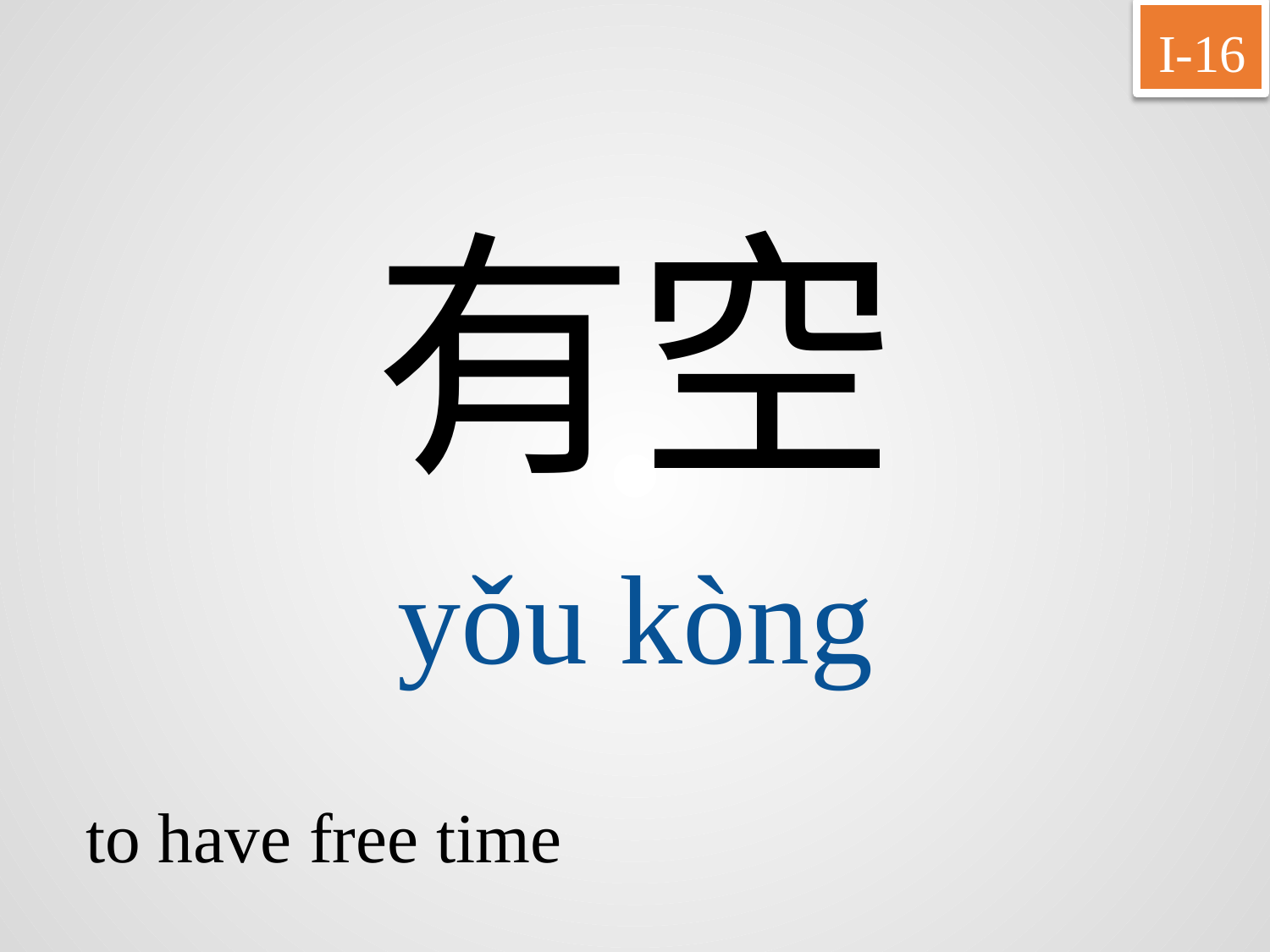

I-16

有空
yǒu	kòng
to have free time